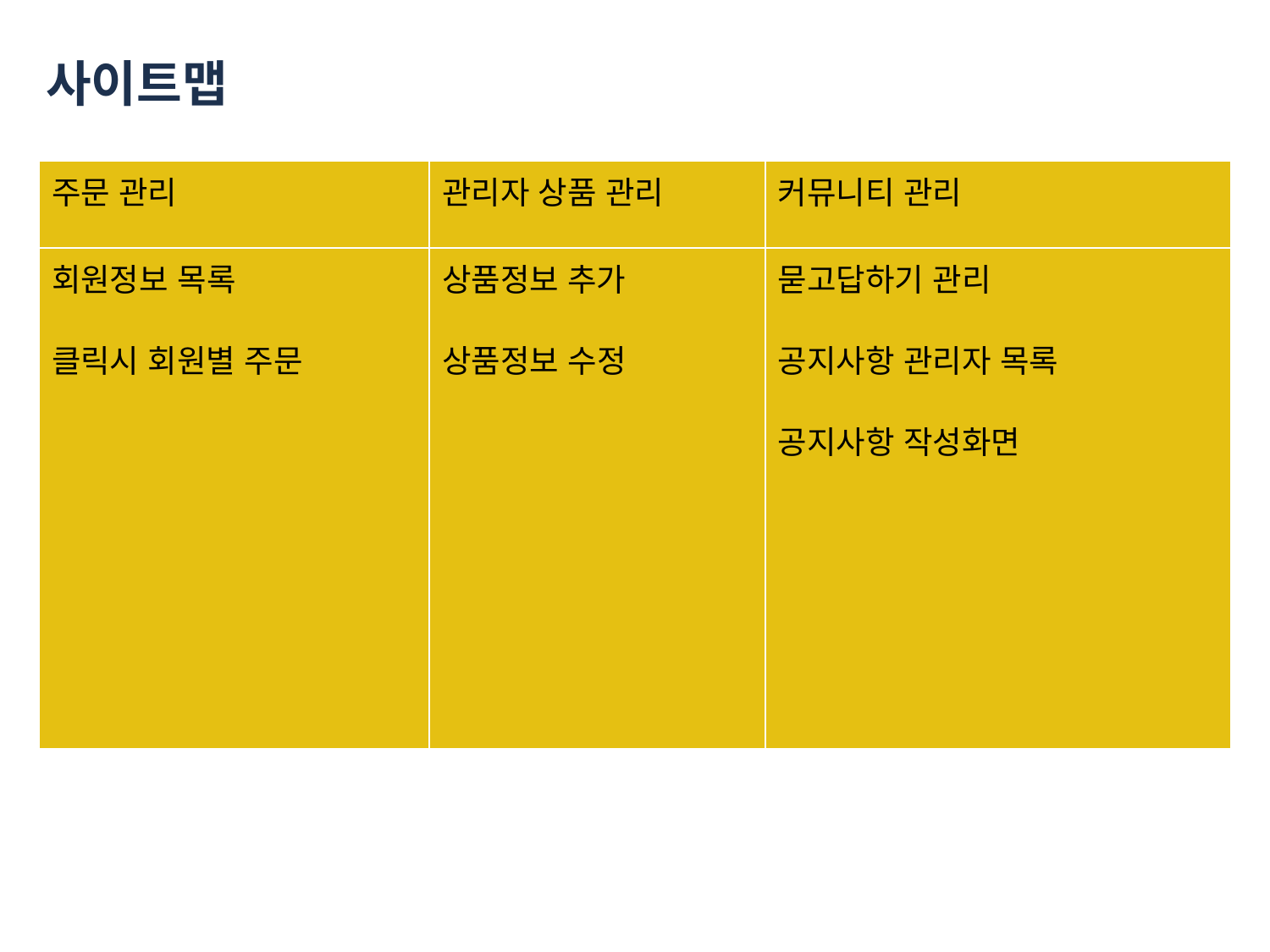

# 사이트맵
| 주문 관리 | 관리자 상품 관리 | 커뮤니티 관리 |
| --- | --- | --- |
| 회원정보 목록 클릭시 회원별 주문 | 상품정보 추가 상품정보 수정 | 묻고답하기 관리  공지사항 관리자 목록 공지사항 작성화면 |